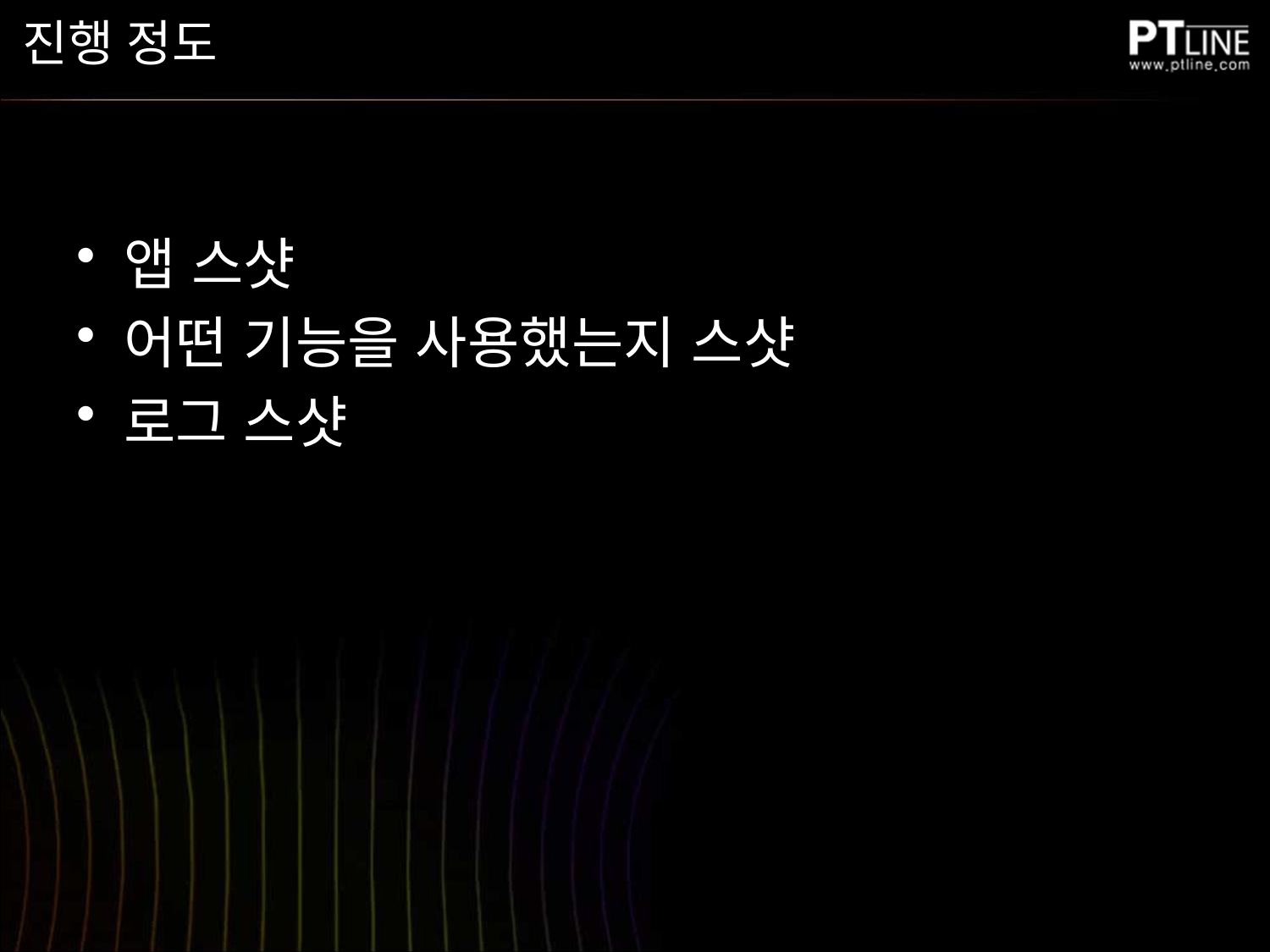

# 진행 정도
앱 스샷
어떤 기능을 사용했는지 스샷
로그 스샷